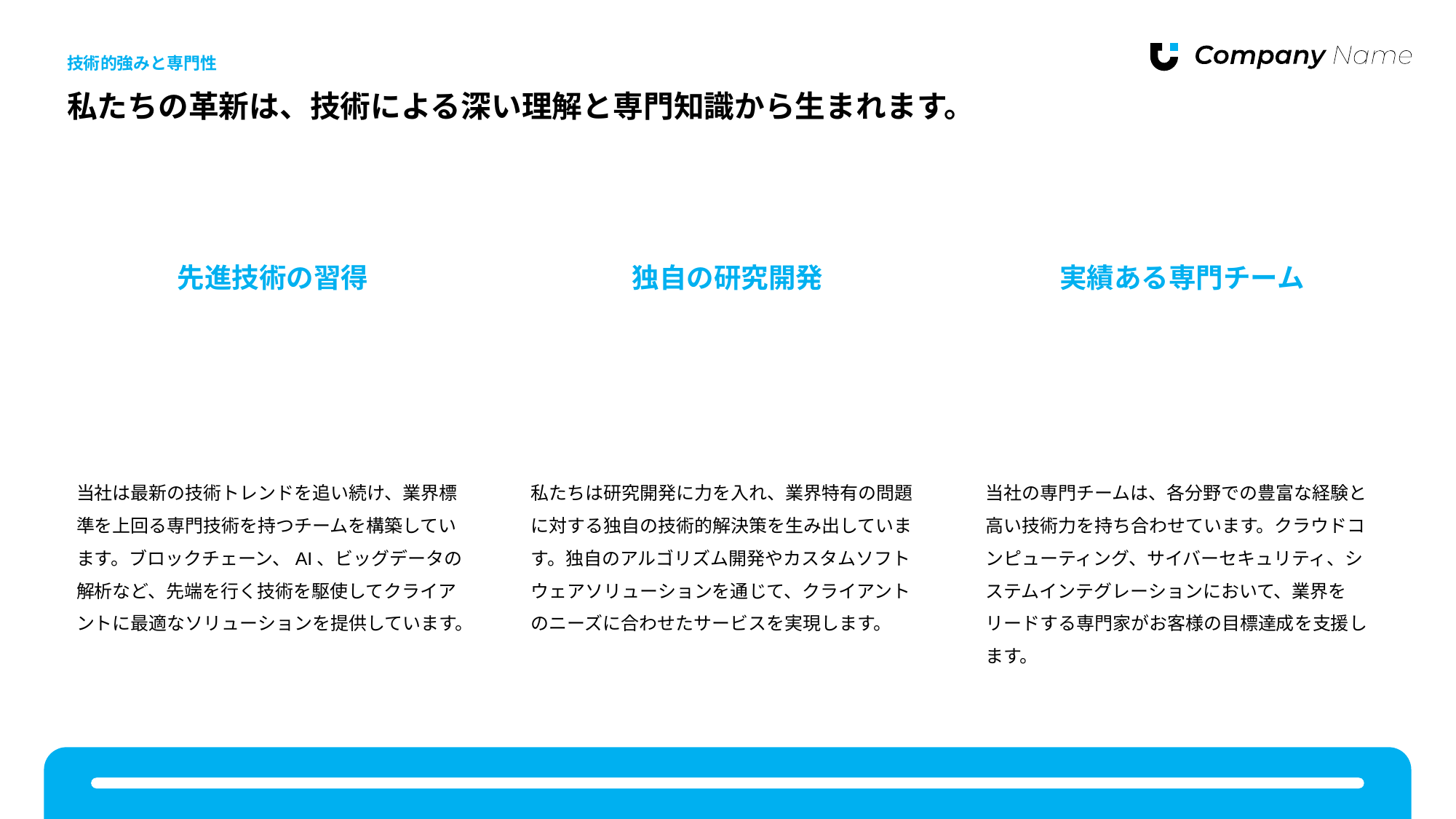

技術的強みと専門性

私たちの革新は、技術による深い理解と専門知識から生まれます。
先進技術の習得
独自の研究開発
実績ある専門チーム
当社は最新の技術トレンドを追い続け、業界標準を上回る専門技術を持つチームを構築しています。ブロックチェーン、AI、ビッグデータの解析など、先端を行く技術を駆使してクライアントに最適なソリューションを提供しています。
私たちは研究開発に力を入れ、業界特有の問題に対する独自の技術的解決策を生み出しています。独自のアルゴリズム開発やカスタムソフトウェアソリューションを通じて、クライアントのニーズに合わせたサービスを実現します。
当社の専門チームは、各分野での豊富な経験と高い技術力を持ち合わせています。クラウドコンピューティング、サイバーセキュリティ、システムインテグレーションにおいて、業界をリードする専門家がお客様の目標達成を支援します。